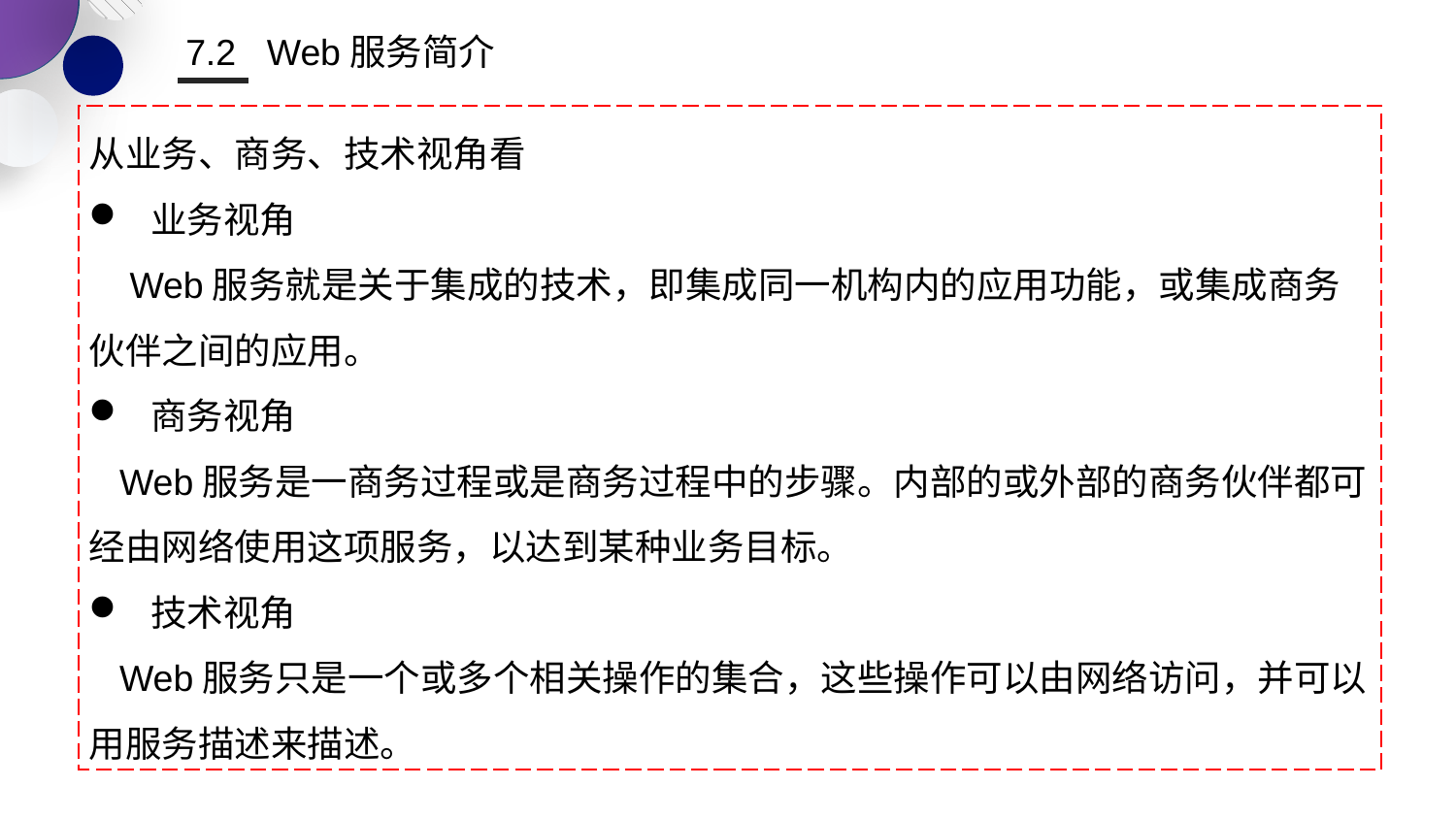

7.2   Web服务简介

从业务、商务、技术视角看
  业务视角
    Web服务就是关于集成的技术，即集成同一机构内的应用功能，或集成商务伙伴之间的应用。
  商务视角
   Web服务是一商务过程或是商务过程中的步骤。内部的或外部的商务伙伴都可经由网络使用这项服务，以达到某种业务目标。
  技术视角
   Web服务只是一个或多个相关操作的集合，这些操作可以由网络访问，并可以用服务描述来描述。